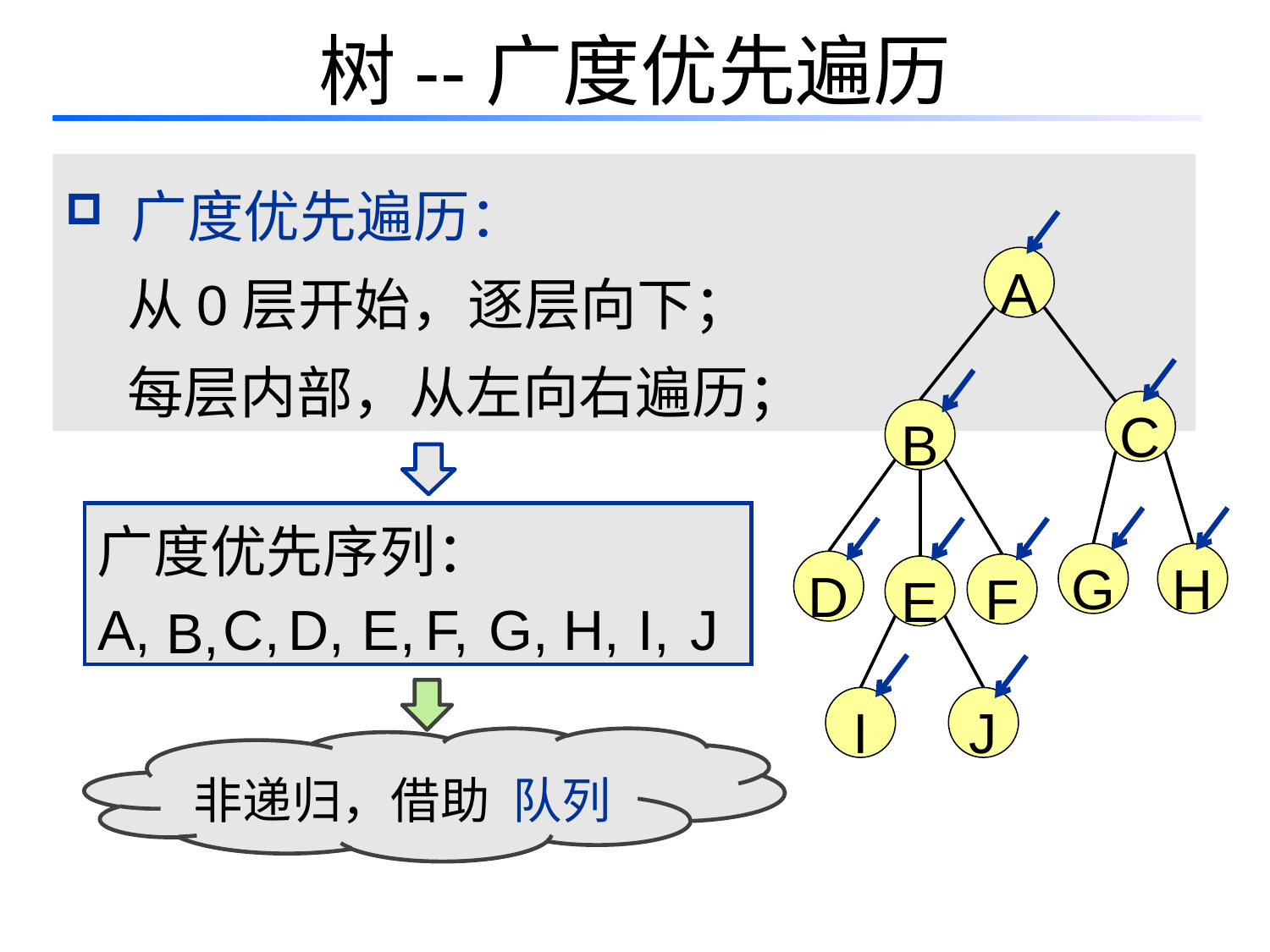

# 树--广度优先遍历

 广度优先遍历：
   从0层开始，逐层向下；
   每层内部，从左向右遍历；
A
C
B

广度优先序列：

G
H
D
F
E
A,
C,
D,
E,
F,
G,
H,
I,
J
 B,

I
J
非递归，借助
队列